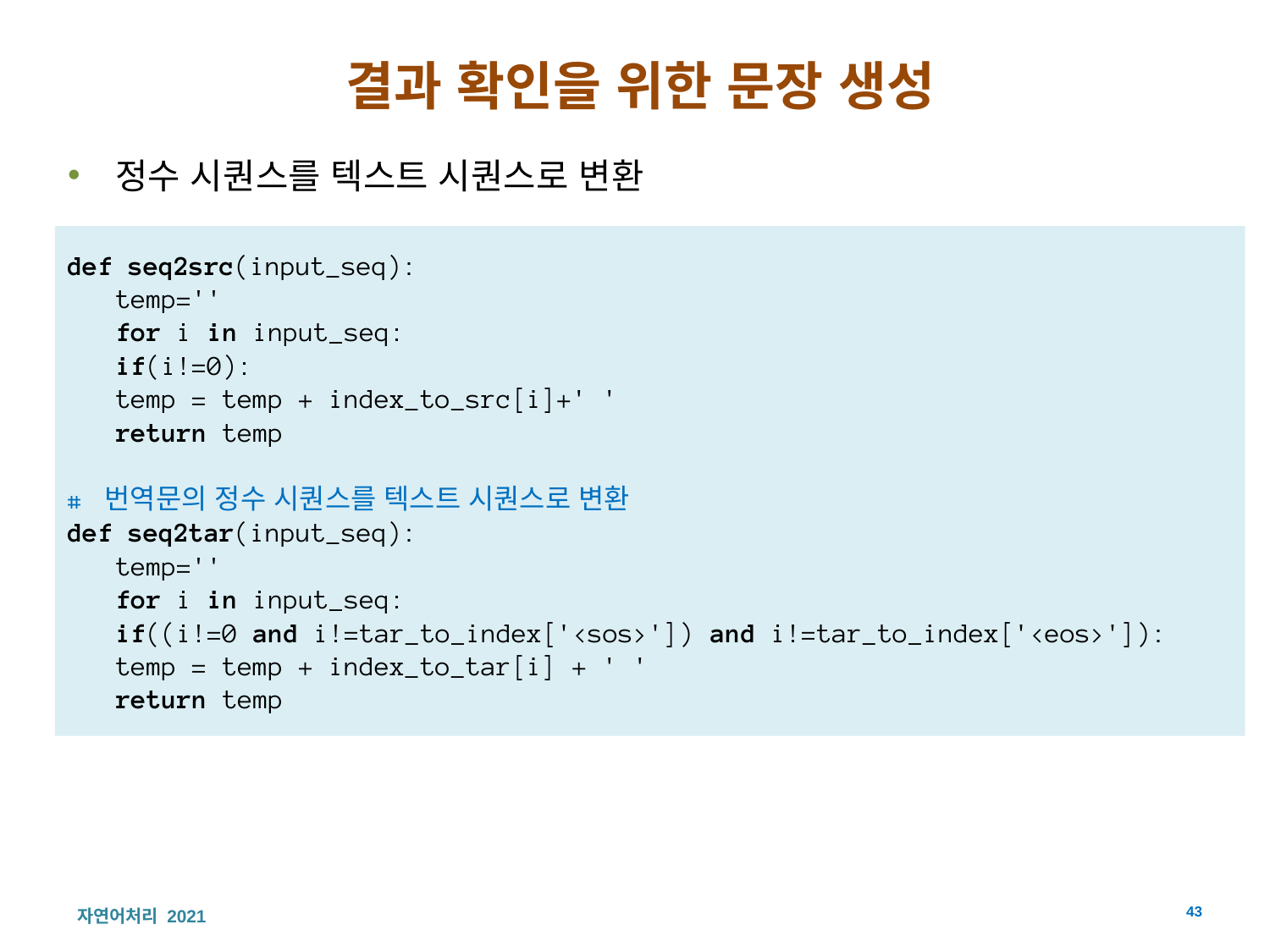

# 결과 확인을 위한 문장 생성
정수 시퀀스를 텍스트 시퀀스로 변환
def seq2src(input_seq):
temp=''
for i in input_seq:
	if(i!=0):
		temp = temp + index_to_src[i]+' '
return temp

# 번역문의 정수 시퀀스를 텍스트 시퀀스로 변환
def seq2tar(input_seq):
	temp=''
	for i in input_seq:
		if((i!=0 and i!=tar_to_index['<sos>']) and i!=tar_to_index['<eos>']):
			temp = temp + index_to_tar[i] + ' '
	return temp